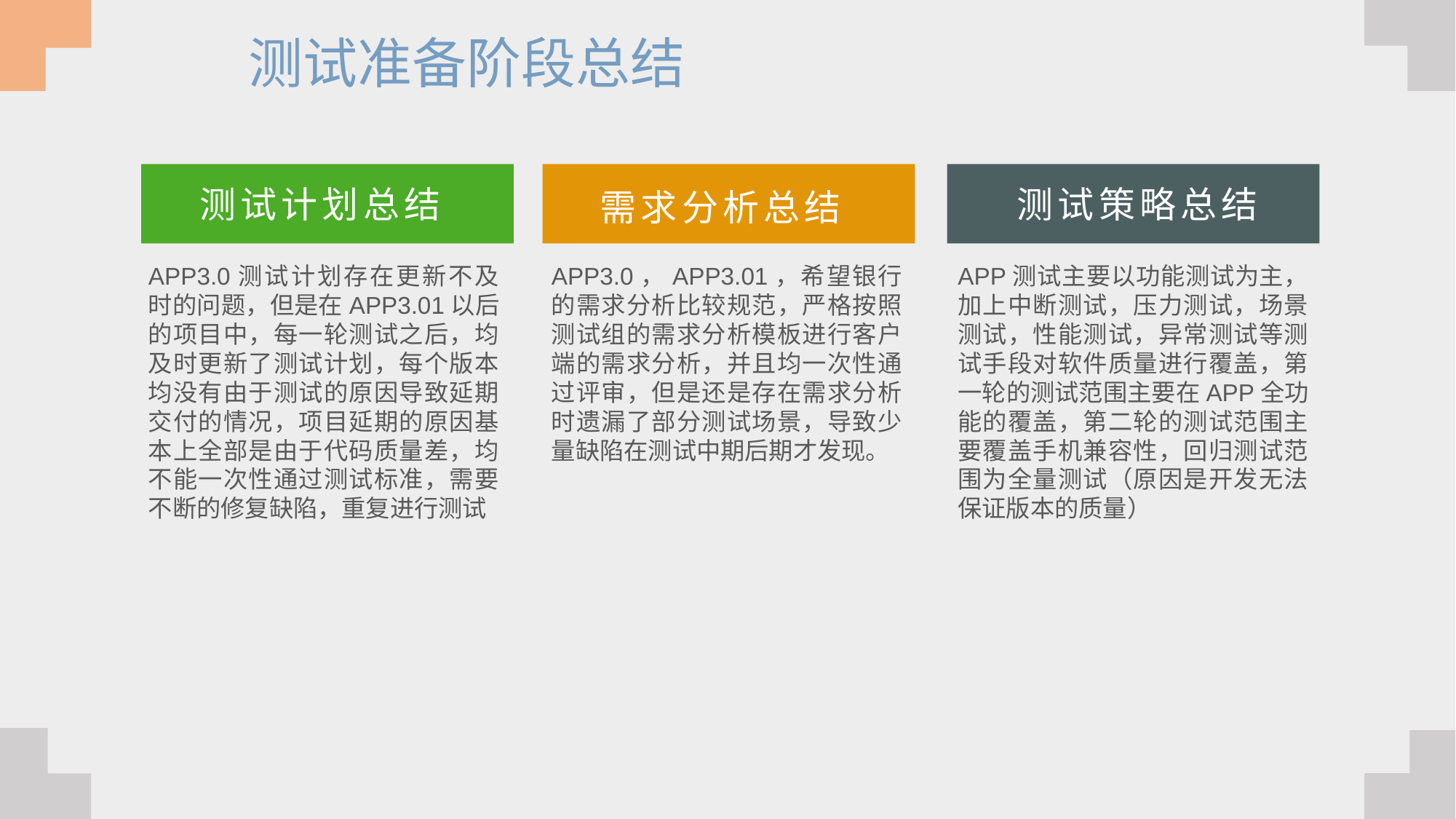

测试准备阶段总结

测试策略总结
测试计划总结
需求分析总结
APP3.0测试计划存在更新不及时的问题，但是在APP3.01以后的项目中，每一轮测试之后，均及时更新了测试计划，每个版本均没有由于测试的原因导致延期交付的情况，项目延期的原因基本上全部是由于代码质量差，均不能一次性通过测试标准，需要不断的修复缺陷，重复进行测试
APP3.0，APP3.01，希望银行的需求分析比较规范，严格按照测试组的需求分析模板进行客户端的需求分析，并且均一次性通过评审，但是还是存在需求分析时遗漏了部分测试场景，导致少量缺陷在测试中期后期才发现。
APP测试主要以功能测试为主，加上中断测试，压力测试，场景测试，性能测试，异常测试等测试手段对软件质量进行覆盖，第一轮的测试范围主要在APP全功能的覆盖，第二轮的测试范围主要覆盖手机兼容性，回归测试范围为全量测试（原因是开发无法保证版本的质量）